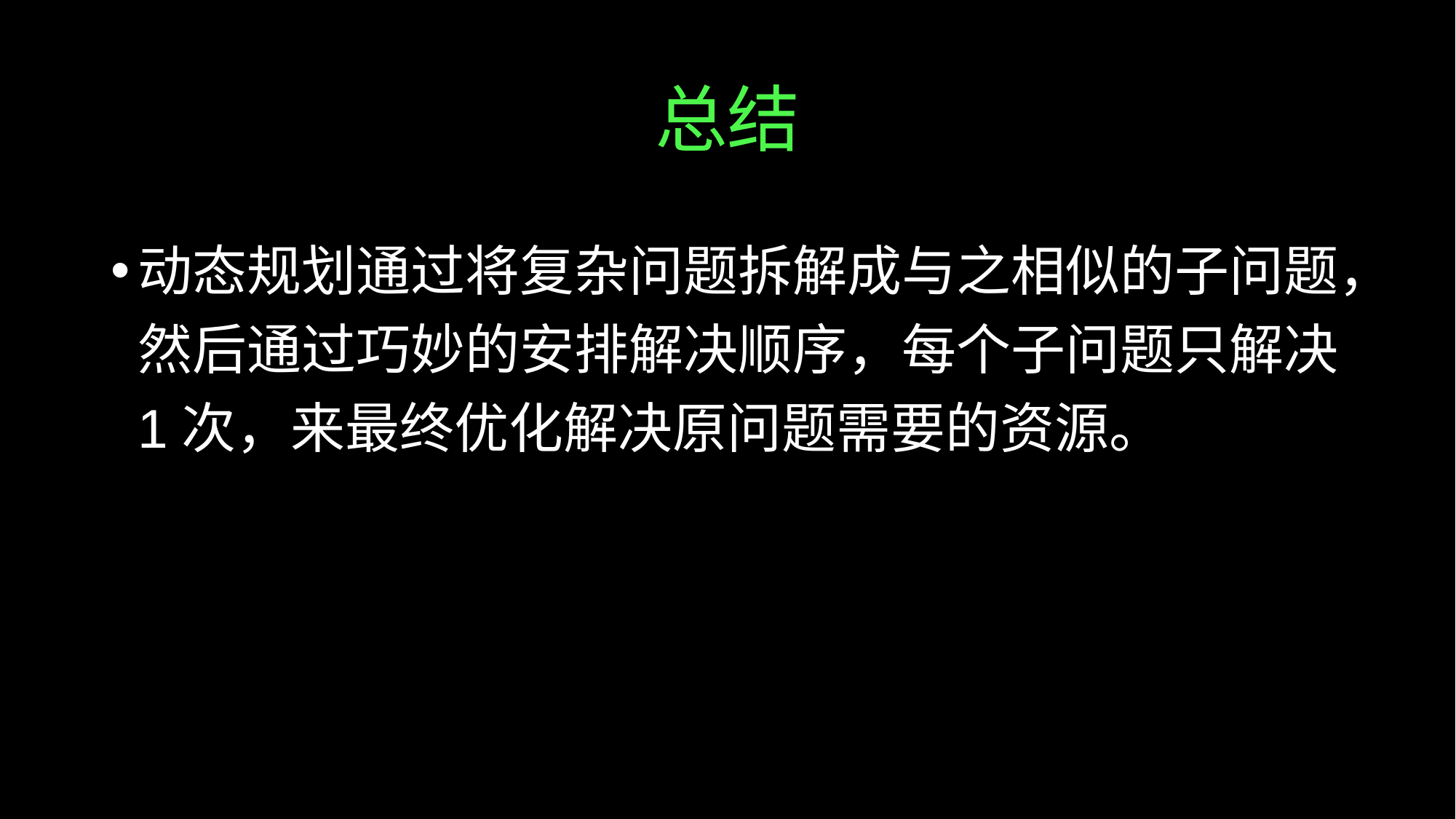

# 总结
动态规划通过将复杂问题拆解成与之相似的子问题，然后通过巧妙的安排解决顺序，每个子问题只解决1次，来最终优化解决原问题需要的资源。